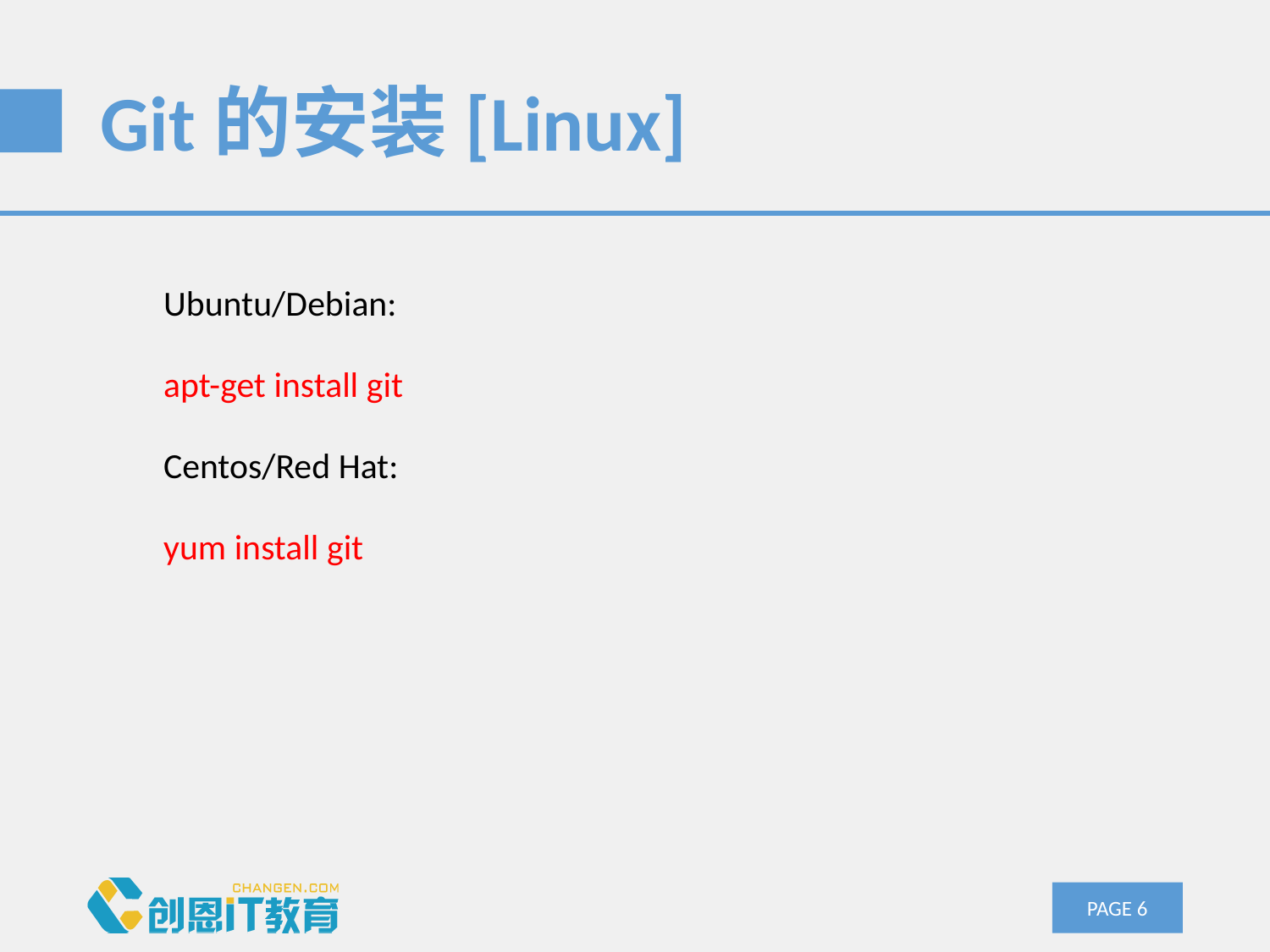

# Git的安装[Linux]
Ubuntu/Debian:
apt-get install git
Centos/Red Hat:
yum install git
PAGE 6